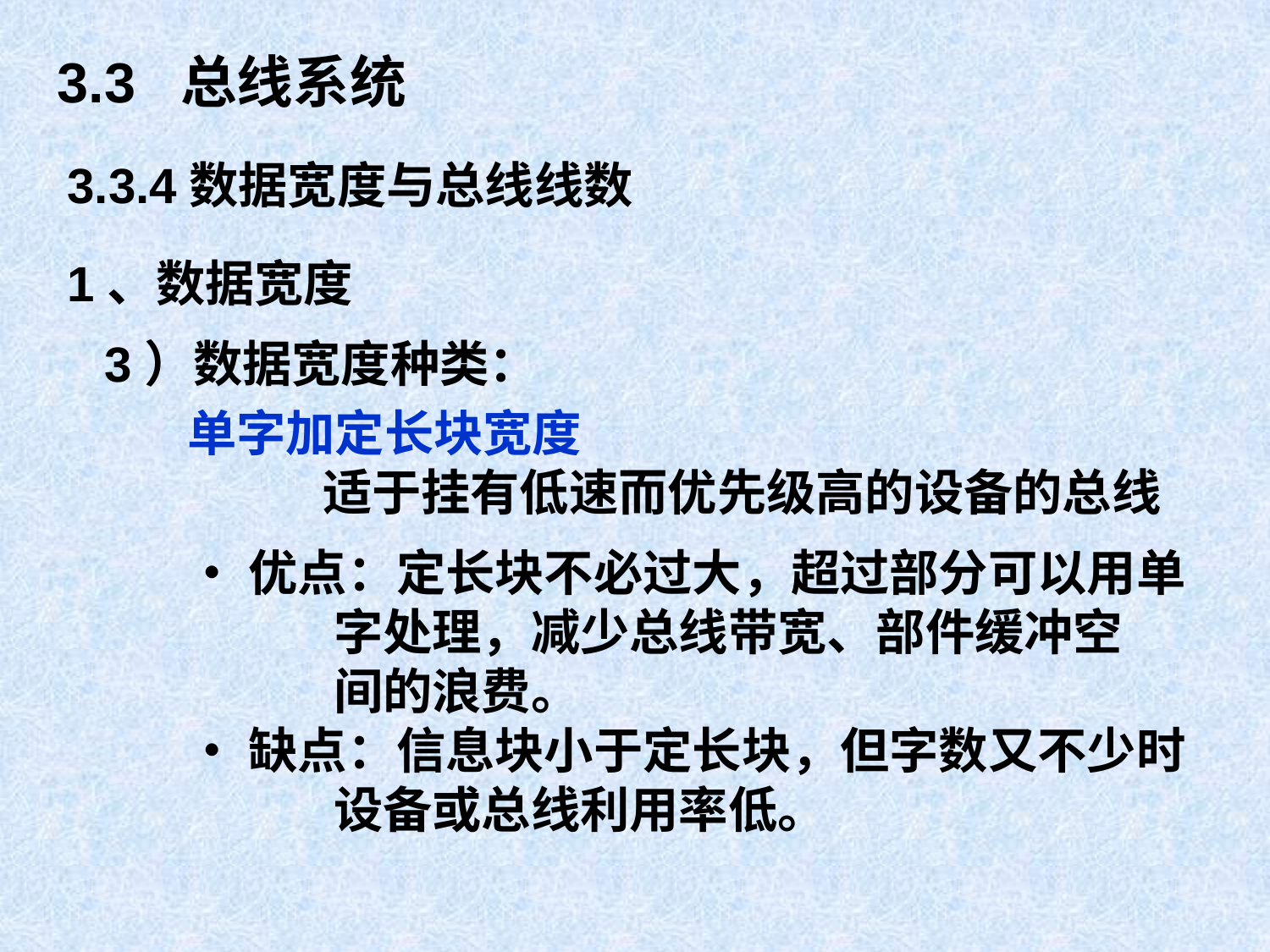

3.3  总线系统
3.3.4数据宽度与总线线数

1、数据宽度
3）数据宽度种类：
单字加定长块宽度
           适于挂有低速而优先级高的设备的总线
•优点：定长块不必过大，超过部分可以用单
            字处理，减少总线带宽、部件缓冲空
            间的浪费。
•缺点：信息块小于定长块，但字数又不少时
            设备或总线利用率低。